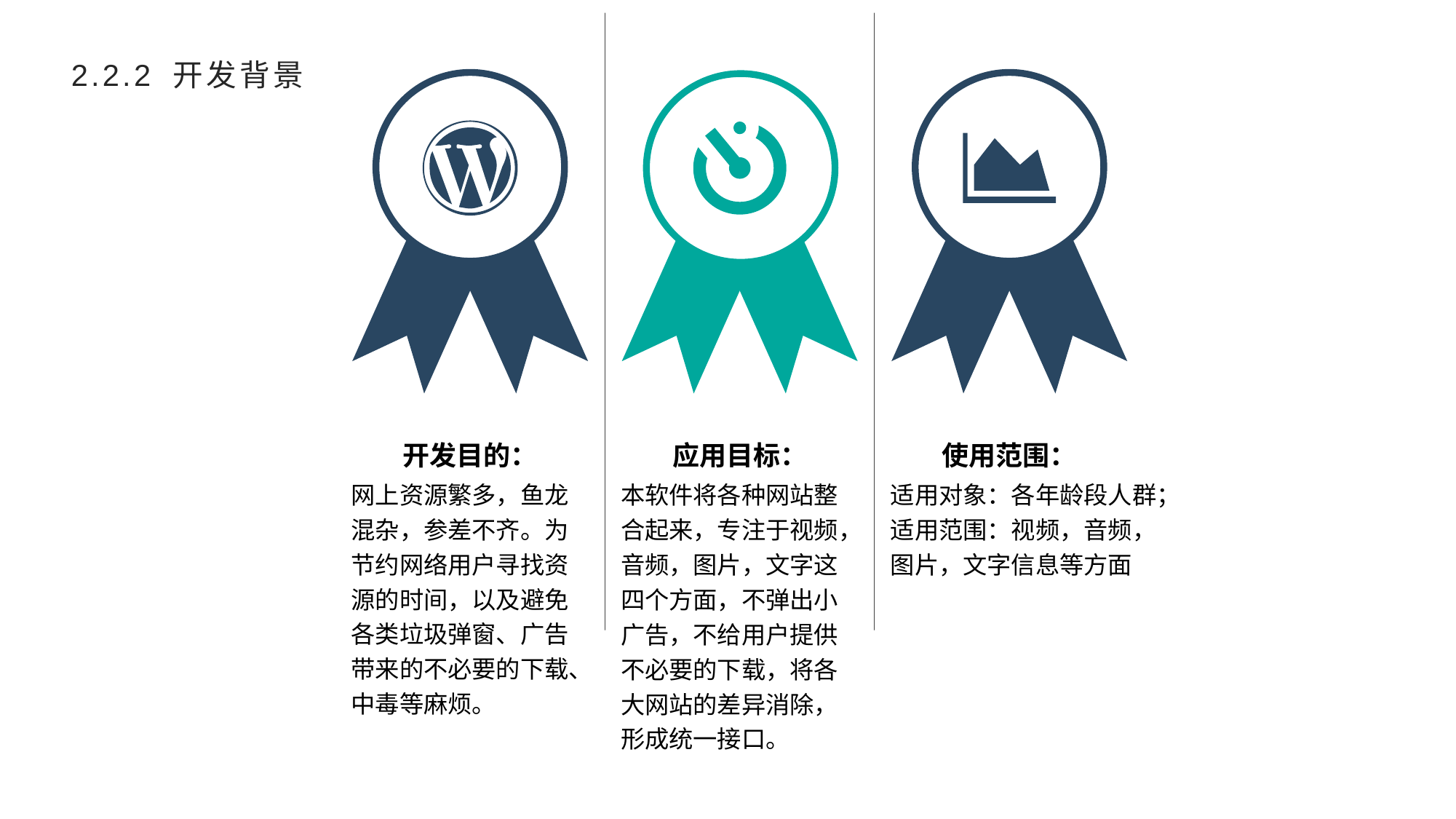

2.2.2 开发背景

开发目的：
应用目标：
使用范围：
网上资源繁多，鱼龙混杂，参差不齐。为节约网络用户寻找资源的时间，以及避免各类垃圾弹窗、广告带来的不必要的下载、中毒等麻烦。
本软件将各种网站整合起来，专注于视频，音频，图片，文字这四个方面，不弹出小广告，不给用户提供不必要的下载，将各大网站的差异消除，形成统一接口。
适用对象：各年龄段人群；
适用范围：视频，音频，图片，文字信息等方面